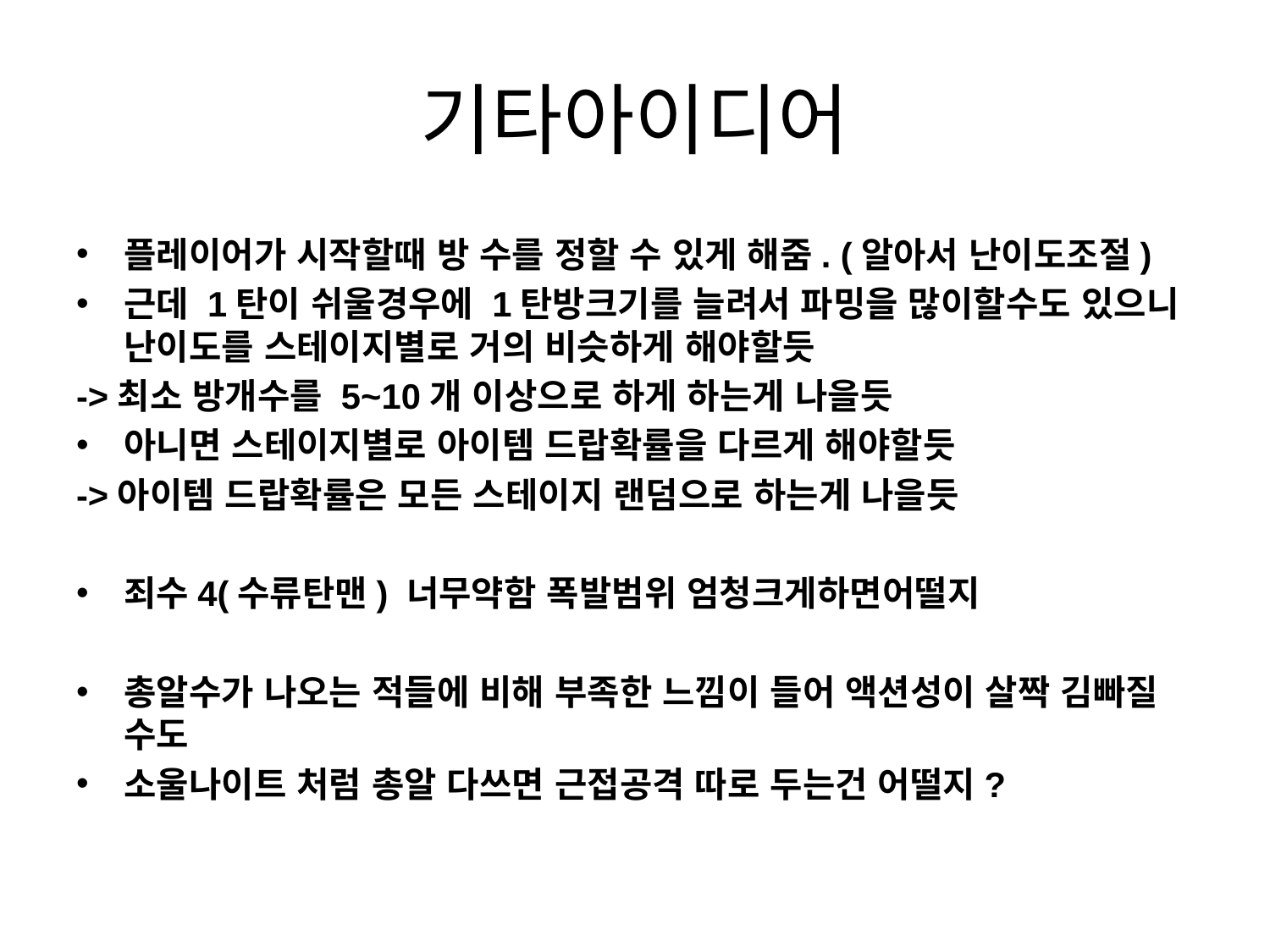

# 기타아이디어
플레이어가 시작할때 방 수를 정할 수 있게 해줌. (알아서 난이도조절)
근데 1탄이 쉬울경우에 1탄방크기를 늘려서 파밍을 많이할수도 있으니 난이도를 스테이지별로 거의 비슷하게 해야할듯
->최소 방개수를 5~10개 이상으로 하게 하는게 나을듯
아니면 스테이지별로 아이템 드랍확률을 다르게 해야할듯
->아이템 드랍확률은 모든 스테이지 랜덤으로 하는게 나을듯

죄수4(수류탄맨) 너무약함 폭발범위 엄청크게하면어떨지

총알수가 나오는 적들에 비해 부족한 느낌이 들어 액션성이 살짝 김빠질 수도
소울나이트 처럼 총알 다쓰면 근접공격 따로 두는건 어떨지?